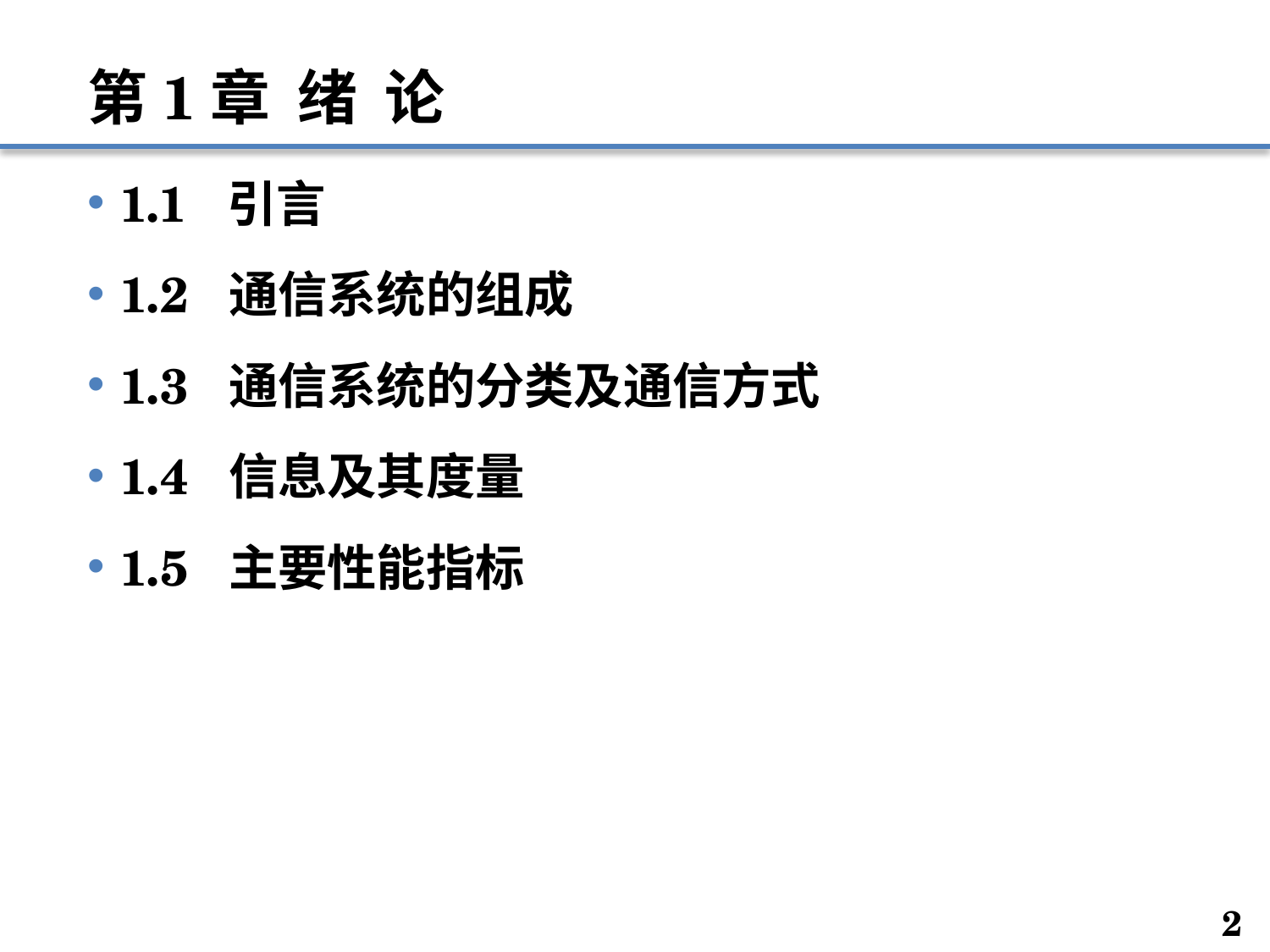

# 第1章  绪  论

1.1  引言
1.2  通信系统的组成
1.3  通信系统的分类及通信方式
1.4  信息及其度量
1.5  主要性能指标

2